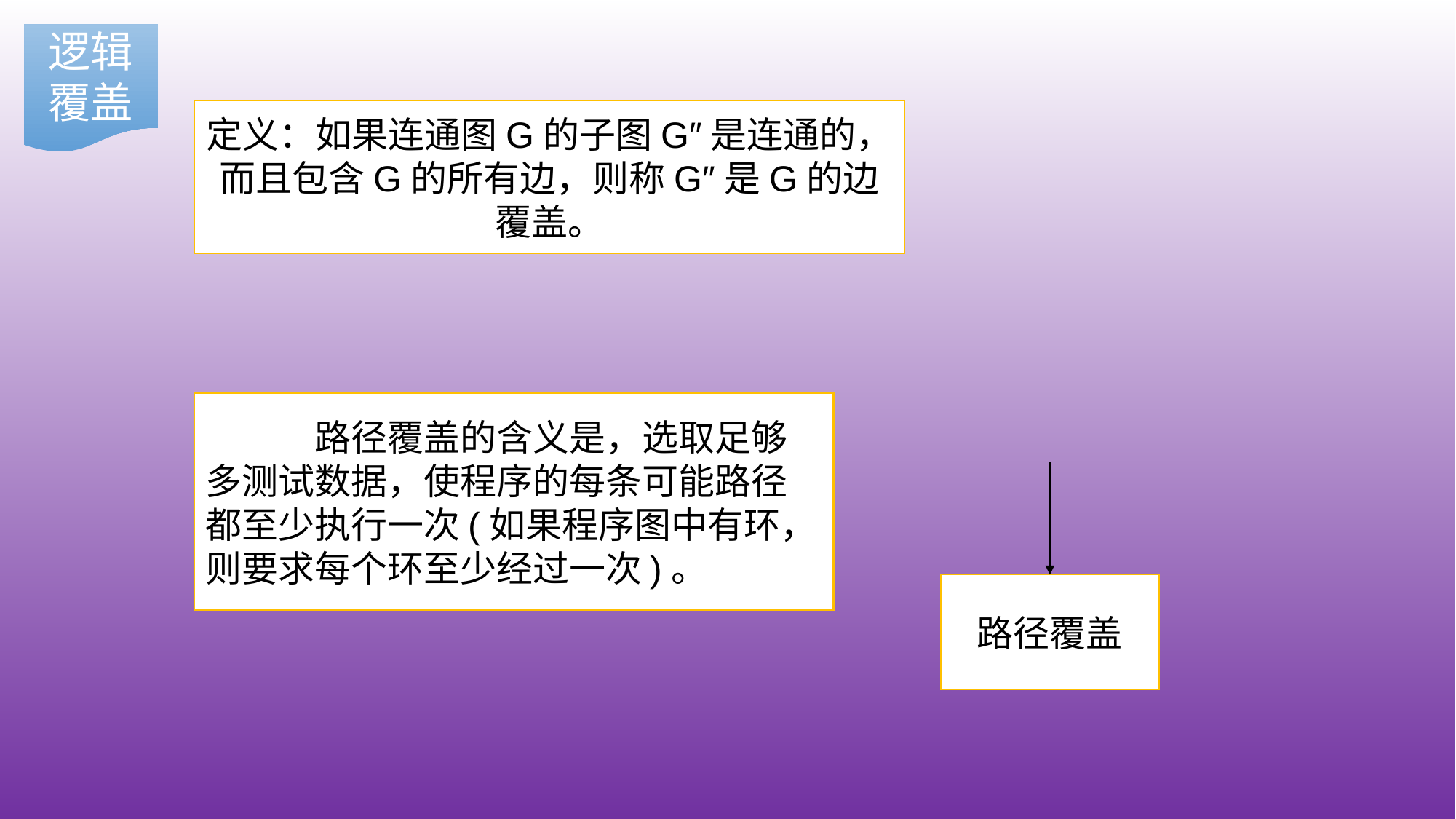

逻辑覆盖
定义：如果连通图G的子图G″是连通的，而且包含G的所有边，则称G″是G的边覆盖。
	路径覆盖的含义是，选取足够多测试数据，使程序的每条可能路径都至少执行一次(如果程序图中有环，则要求每个环至少经过一次)。
路径覆盖